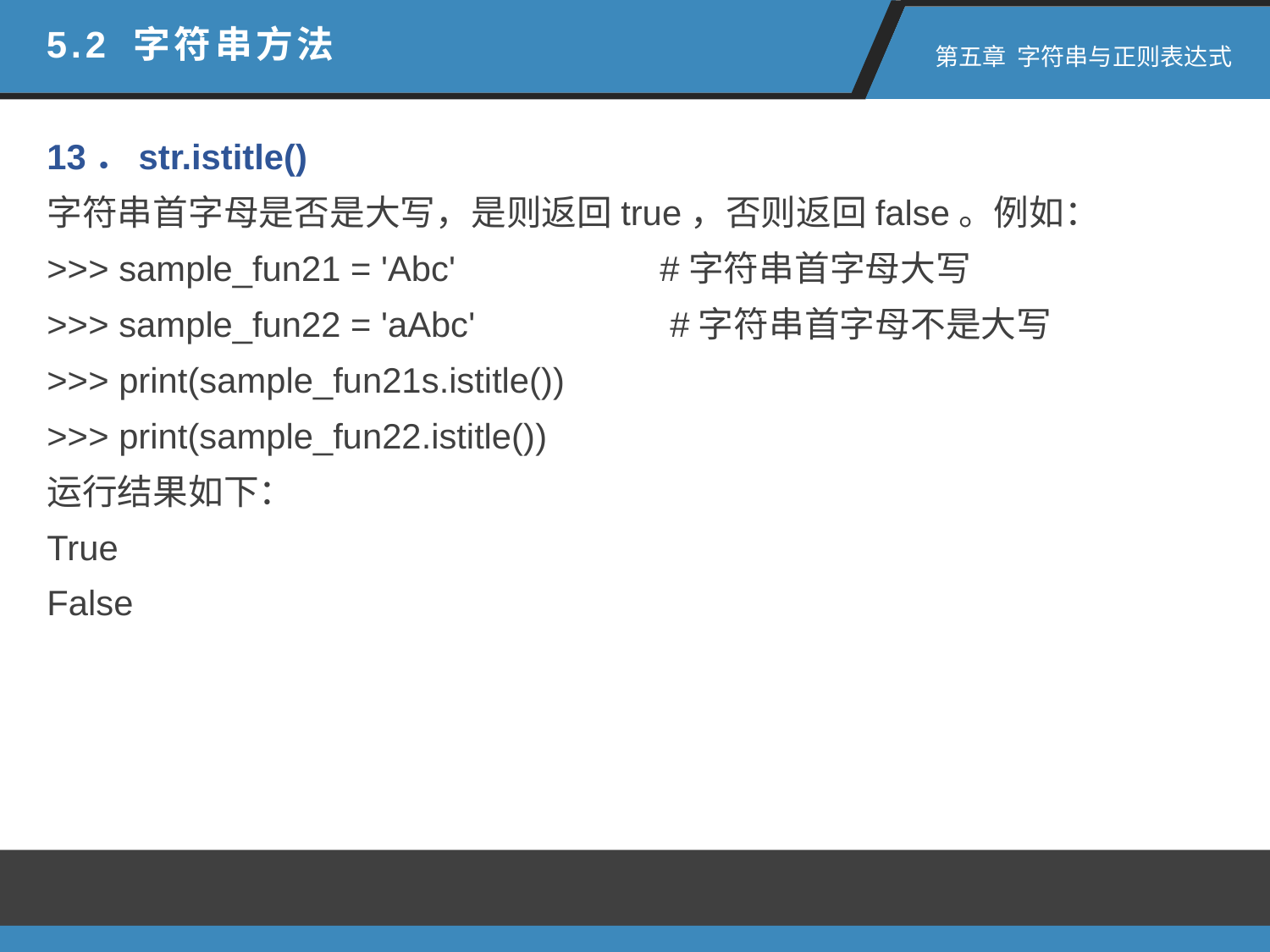

5.2 字符串方法
  第五章  字符串与正则表达式
13．str.istitle()
字符串首字母是否是大写，是则返回true，否则返回false。例如：
>>> sample_fun21 = 'Abc'                     #字符串首字母大写
>>> sample_fun22 = 'aAbc'                    #字符串首字母不是大写
>>> print(sample_fun21s.istitle())
>>> print(sample_fun22.istitle())
运行结果如下：
True
False